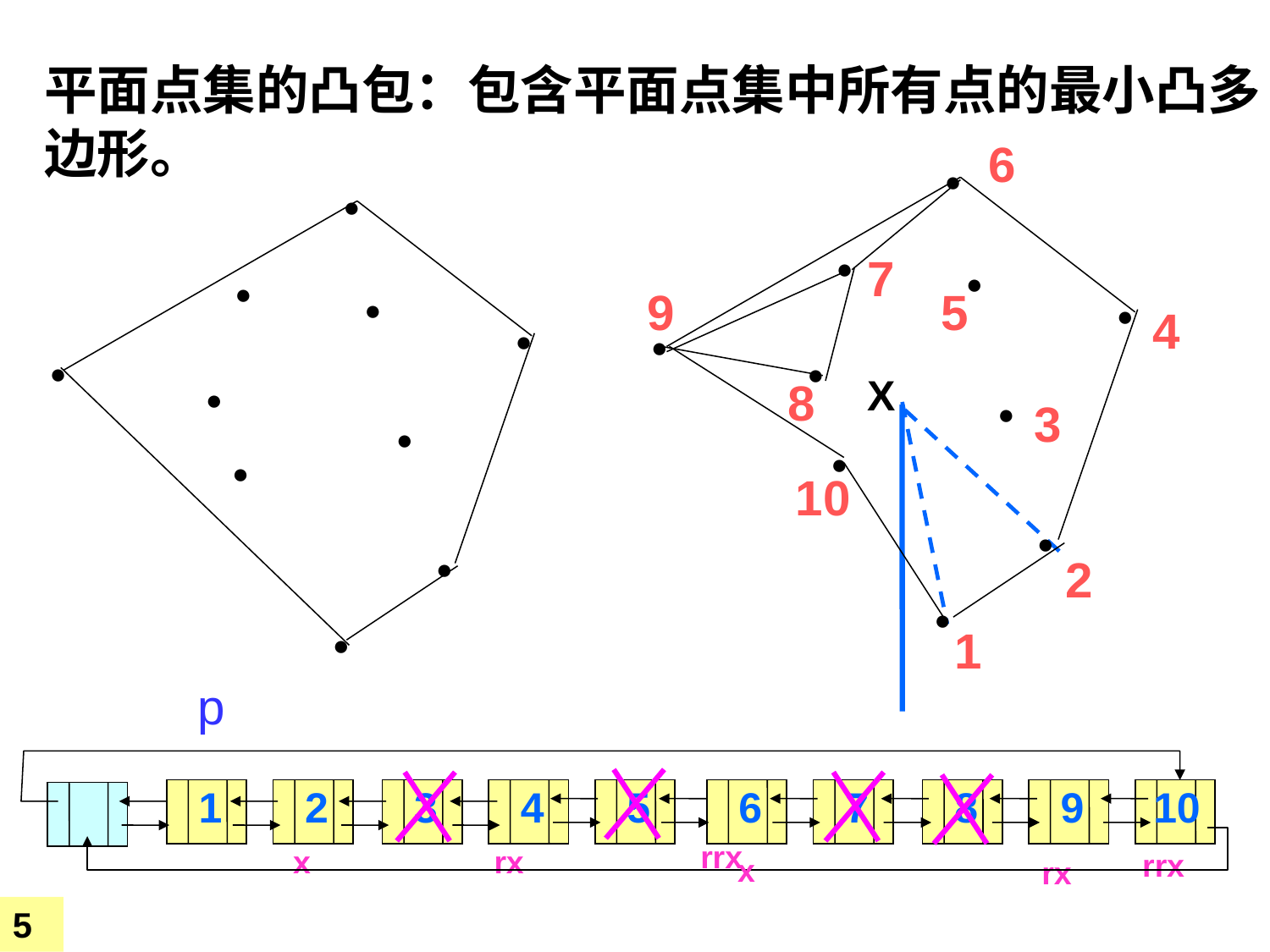

平面点集的凸包：包含平面点集中所有点的最小凸多边形。
6
●
●
●
●
●
●
●

●
●

●

●
●
●

●

●
●
●
●

●
7

9
5
4

X

8
3

1

2
●
10

p

1

2

3

4

5

6

7

8

9

10

rrx
x
rx
rrx

x
rx

5